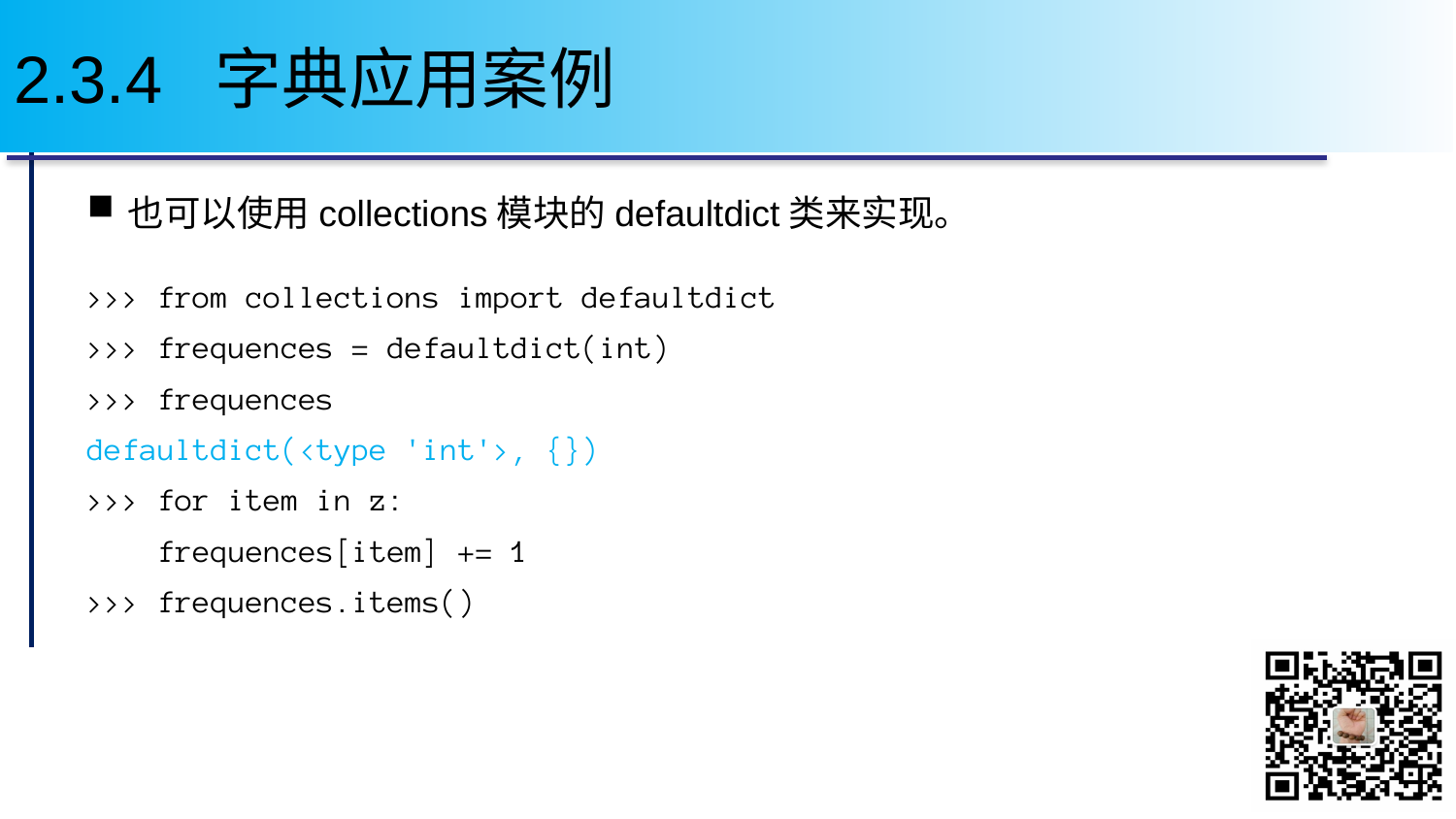

# 2.3.4  字典应用案例
也可以使用collections模块的defaultdict类来实现。

>>> from collections import defaultdict
>>> frequences = defaultdict(int)
>>> frequences
defaultdict(<type 'int'>, {})
>>> for item in z:
    frequences[item] += 1
>>> frequences.items()